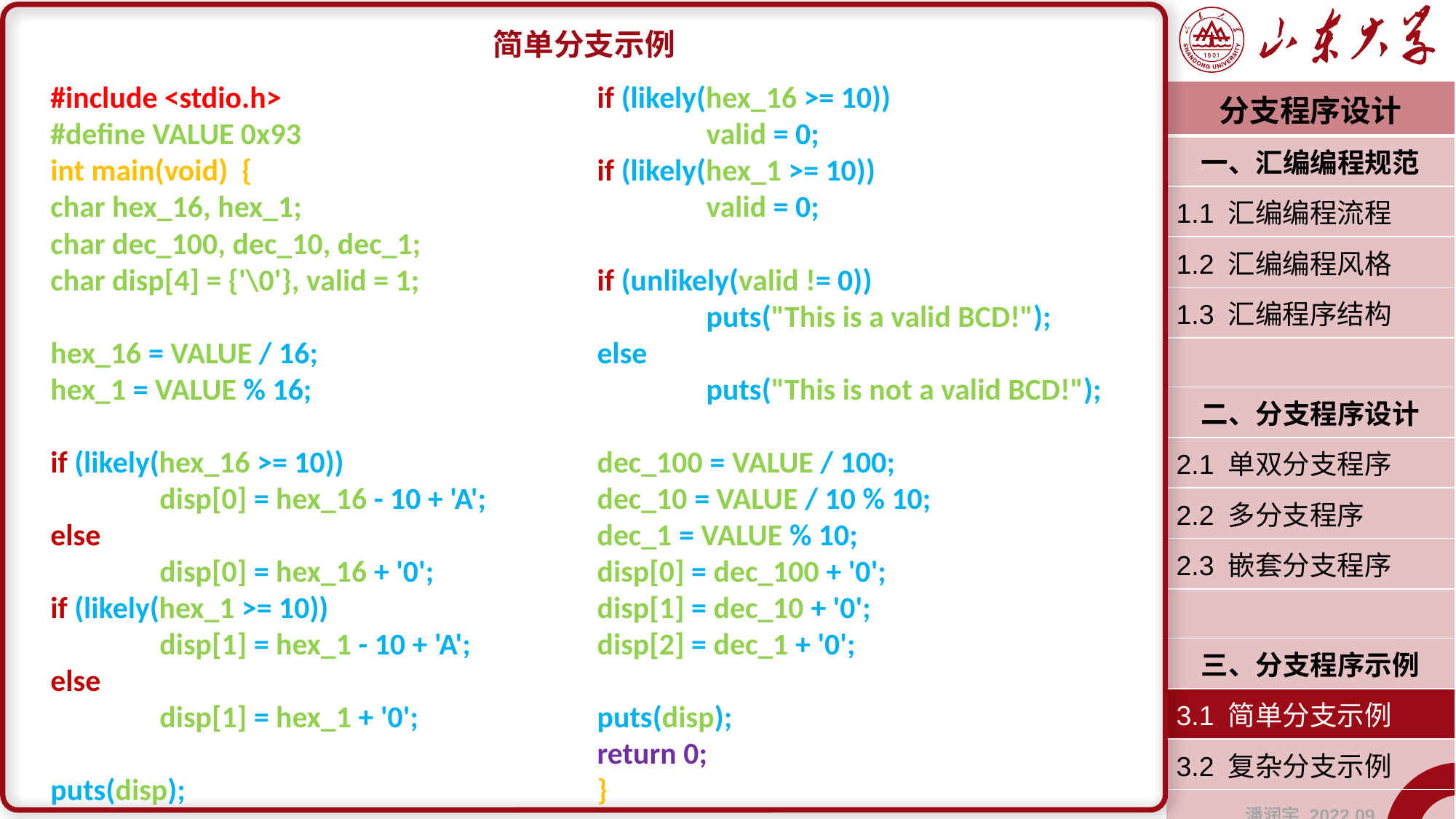

简单分支示例
#include <stdio.h>
#define VALUE 0x93
int main(void)  {
char hex_16, hex_1;
char dec_100, dec_10, dec_1;
char disp[4] = {'\0'}, valid = 1;

hex_16 = VALUE / 16;
hex_1 = VALUE % 16;

if (likely(hex_16 >= 10))
	disp[0] = hex_16 - 10 + 'A';
else
	disp[0] = hex_16 + '0';
if (likely(hex_1 >= 10))
	disp[1] = hex_1 - 10 + 'A';
else
	disp[1] = hex_1 + '0';

puts(disp);
if (likely(hex_16 >= 10))
	valid = 0;
if (likely(hex_1 >= 10))
	valid = 0;

if (unlikely(valid != 0))
	puts("This is a valid BCD!");
else
	puts("This is not a valid BCD!");

dec_100 = VALUE / 100;
dec_10 = VALUE / 10 % 10;
dec_1 = VALUE % 10;
disp[0] = dec_100 + '0';
disp[1] = dec_10 + '0';
disp[2] = dec_1 + '0';

puts(disp);
return 0;
}
| 分支程序设计 |
| --- |
| 一、汇编编程规范 |
| 1.1 汇编编程流程 |
| 1.2 汇编编程风格 |
| 1.3 汇编程序结构 |
|  |
| 二、分支程序设计 |
| 2.1 单双分支程序 |
| 2.2 多分支程序 |
| 2.3 嵌套分支程序 |
|  |
| 三、分支程序示例 |
| 3.1 简单分支示例 |
| 3.2 复杂分支示例 |
| 潘润宇 2022.09 |